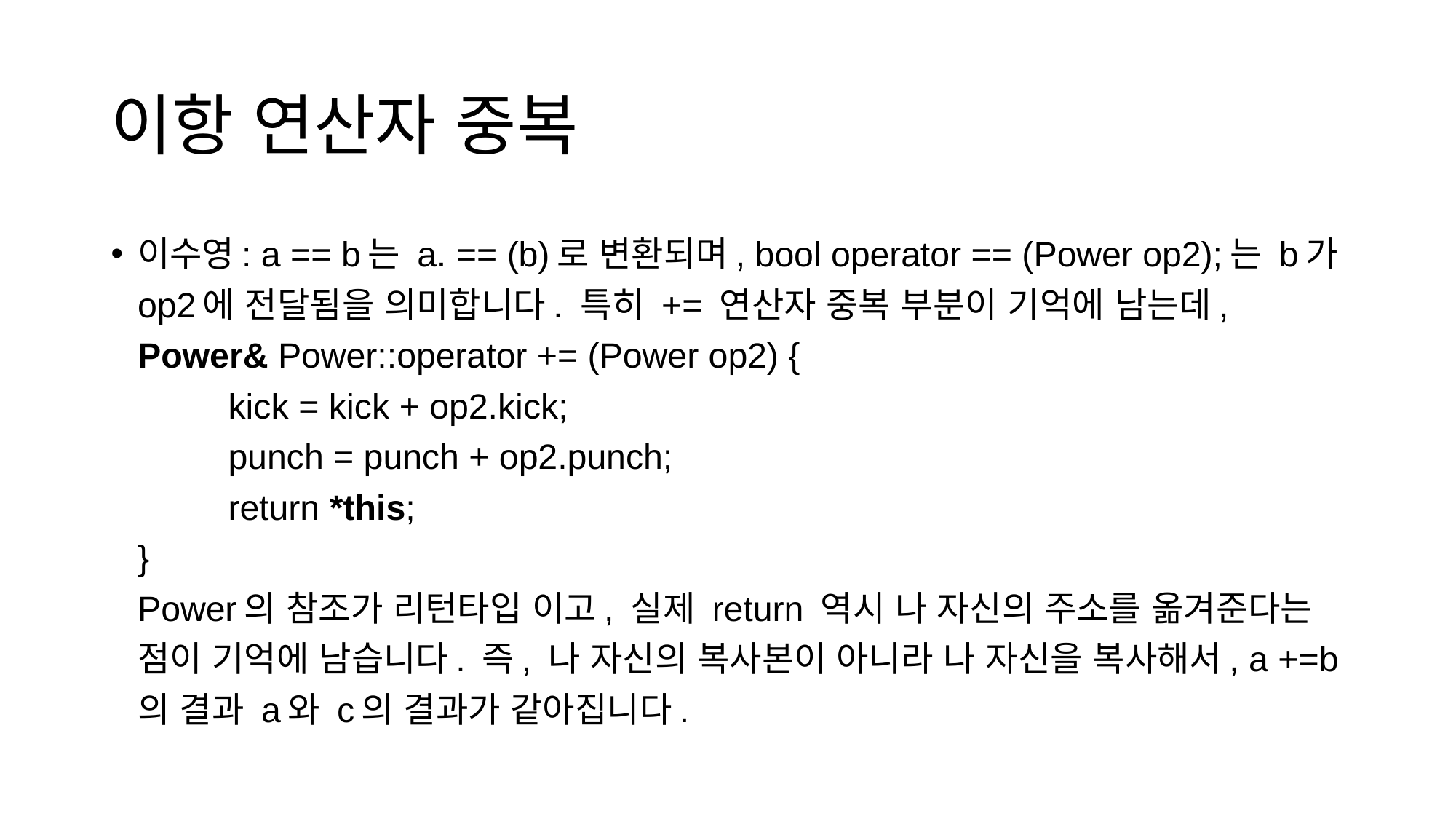

# 이항 연산자 중복
이수영: a == b는 a. == (b)로 변환되며, bool operator == (Power op2);는 b가 op2에 전달됨을 의미합니다. 특히 += 연산자 중복 부분이 기억에 남는데,
Power& Power::operator += (Power op2) {
	kick = kick + op2.kick;
	punch = punch + op2.punch;
	return *this;
}
Power의 참조가 리턴타입 이고, 실제 return 역시 나 자신의 주소를 옮겨준다는 점이 기억에 남습니다. 즉, 나 자신의 복사본이 아니라 나 자신을 복사해서, a +=b의 결과 a와 c의 결과가 같아집니다.